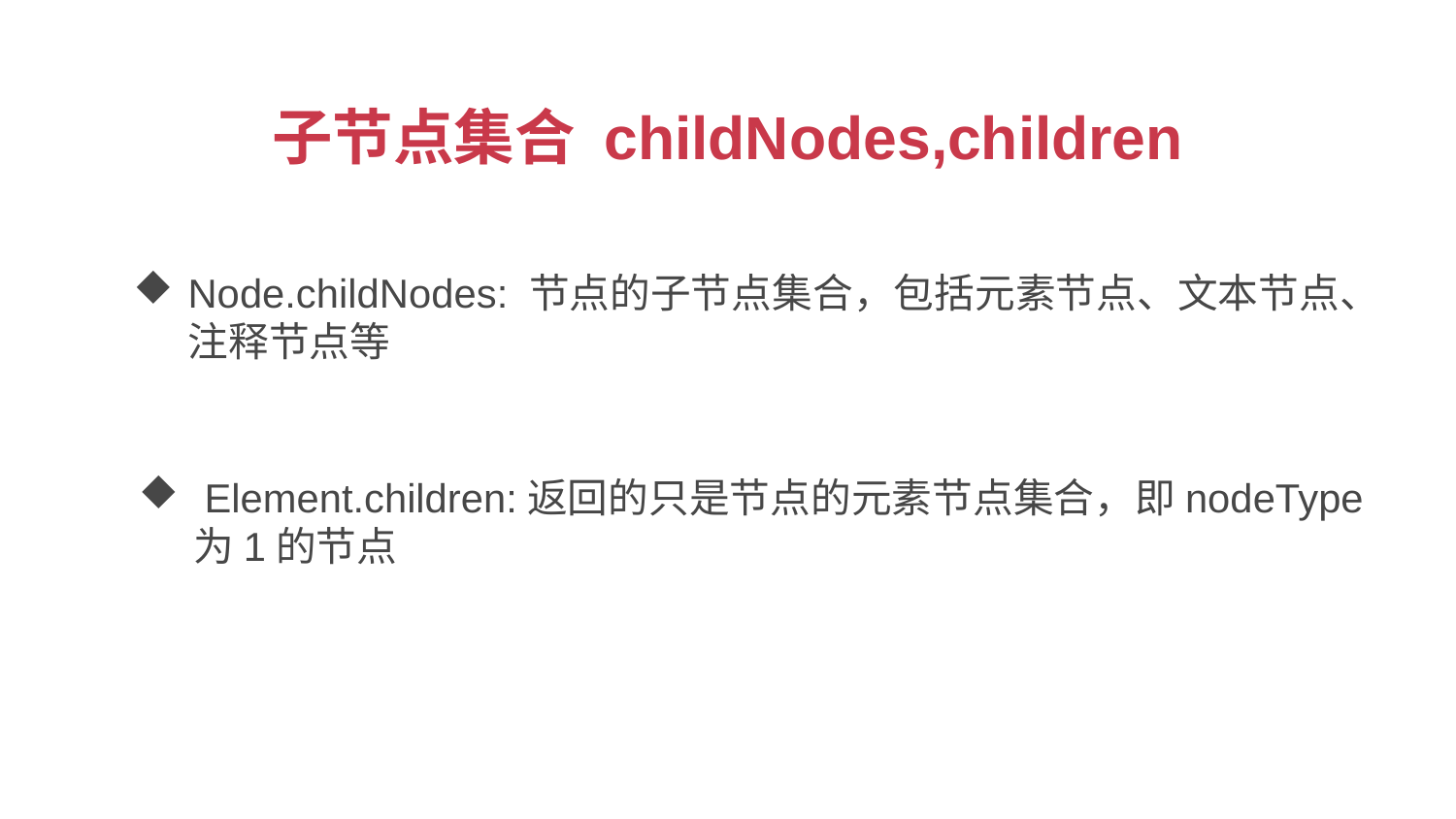

子节点集合 childNodes,children
Node.childNodes: 节点的子节点集合，包括元素节点、文本节点、注释节点等
 Element.children:返回的只是节点的元素节点集合，即nodeType为1的节点